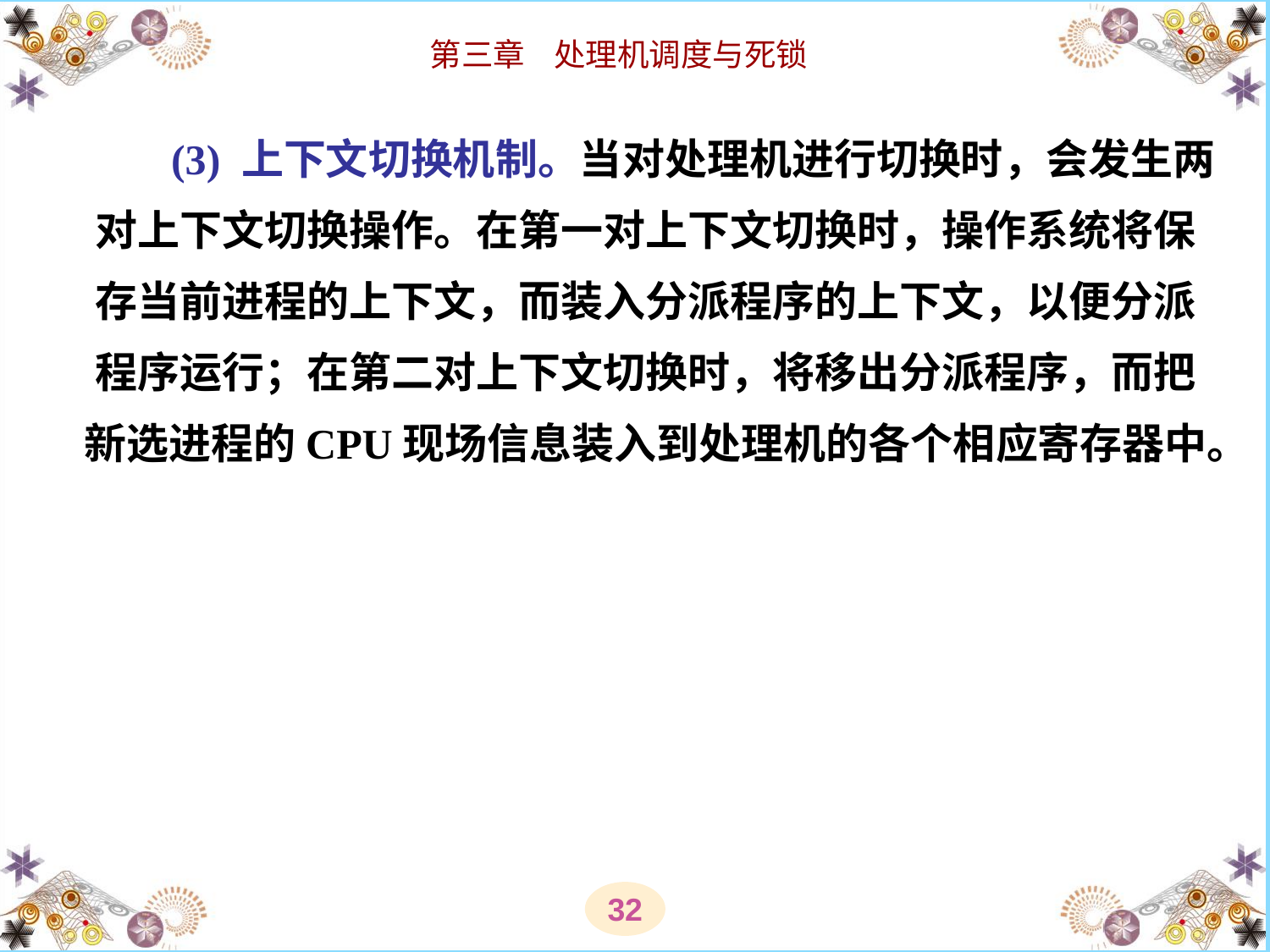

(3) 上下文切换机制。当对处理机进行切换时，会发生两对上下文切换操作。在第一对上下文切换时，操作系统将保存当前进程的上下文，而装入分派程序的上下文，以便分派程序运行；在第二对上下文切换时，将移出分派程序，而把新选进程的CPU现场信息装入到处理机的各个相应寄存器中。